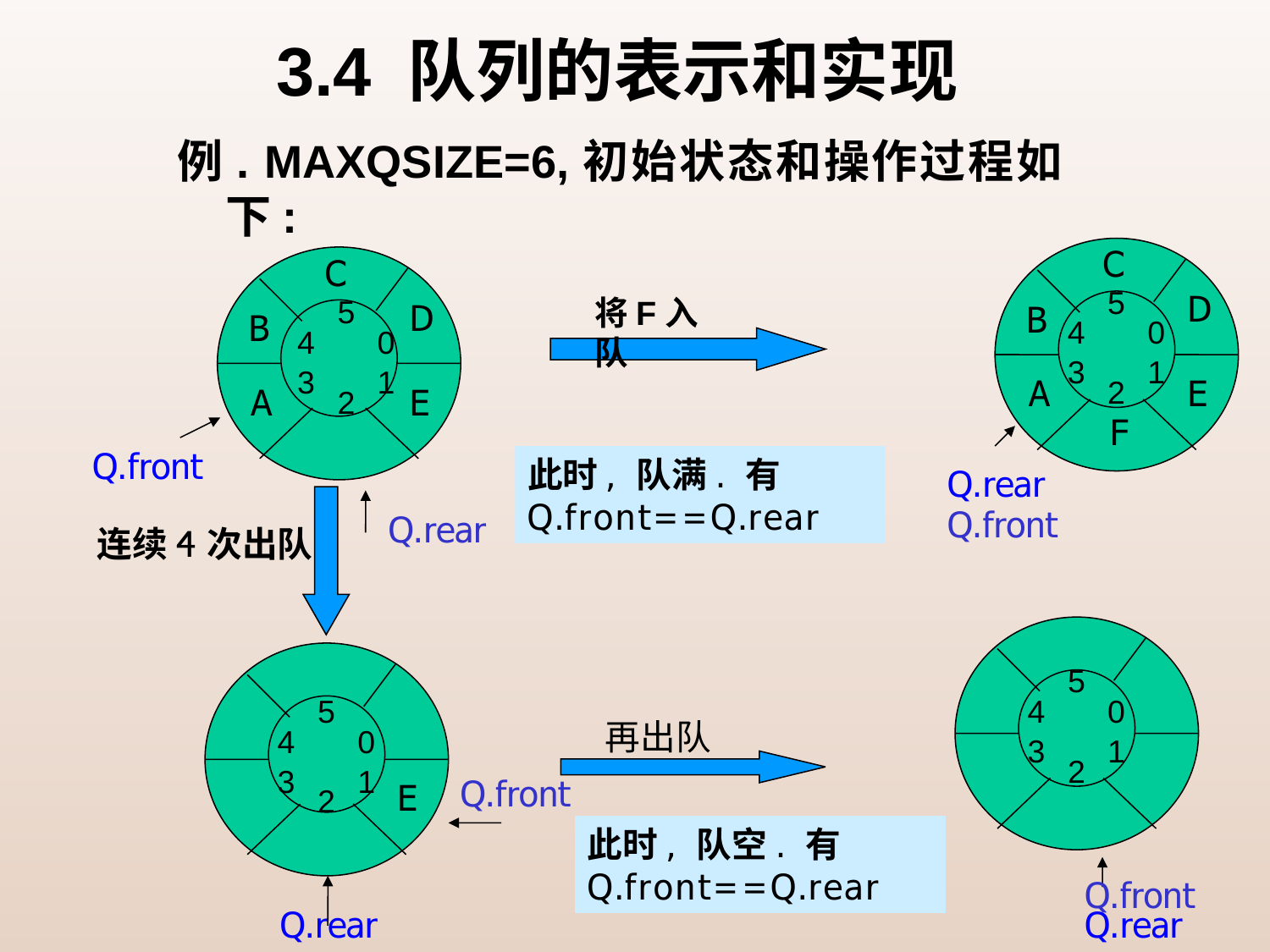

# 3.4 队列的表示和实现
例. MAXQSIZE=6,初始状态和操作过程如下:
C

D
B

A
E

F

Q.rear
Q.front
5
4
0
3
1
2
C

D
B

A
E

Q.front

Q.rear
5
4
0
3
1
2

连续4次出队
将F入队

此时, 队满. 有Q.front==Q.rear

Q.front
Q.rear
5
4
0
3
1
2

Q.front
E

Q.rear
5
4
0
3
1
2
再出队

此时, 队空. 有Q.front==Q.rear